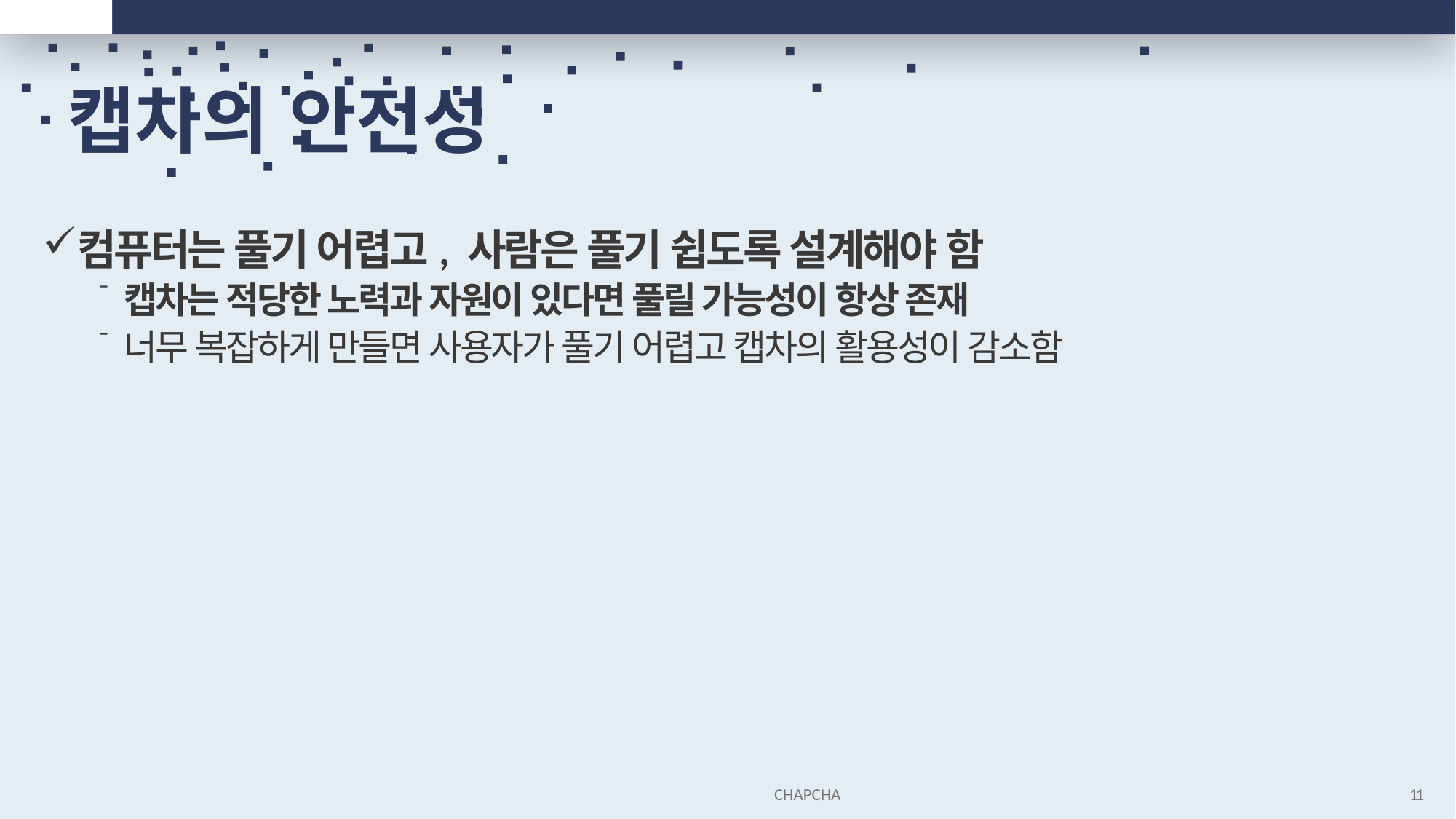

# 캡차의 안전성
컴퓨터는 풀기 어렵고, 사람은 풀기 쉽도록 설계해야 함
캡차는 적당한 노력과 자원이 있다면 풀릴 가능성이 항상 존재
너무 복잡하게 만들면 사용자가 풀기 어렵고 캡차의 활용성이 감소함

CHAPCHA
11